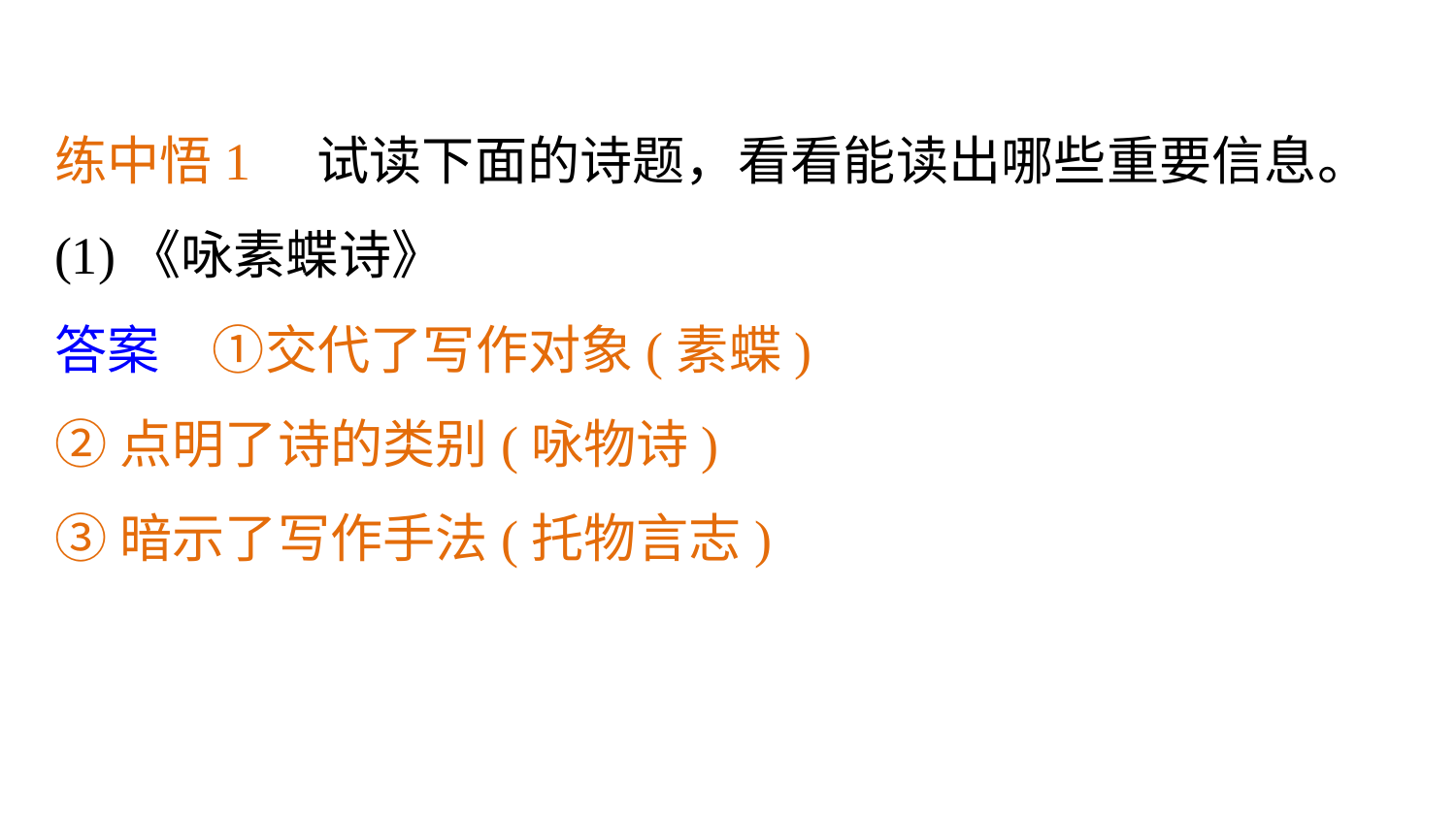

练中悟1　试读下面的诗题，看看能读出哪些重要信息。
(1)《咏素蝶诗》
答案　①交代了写作对象(素蝶)
②点明了诗的类别(咏物诗)
③暗示了写作手法(托物言志)